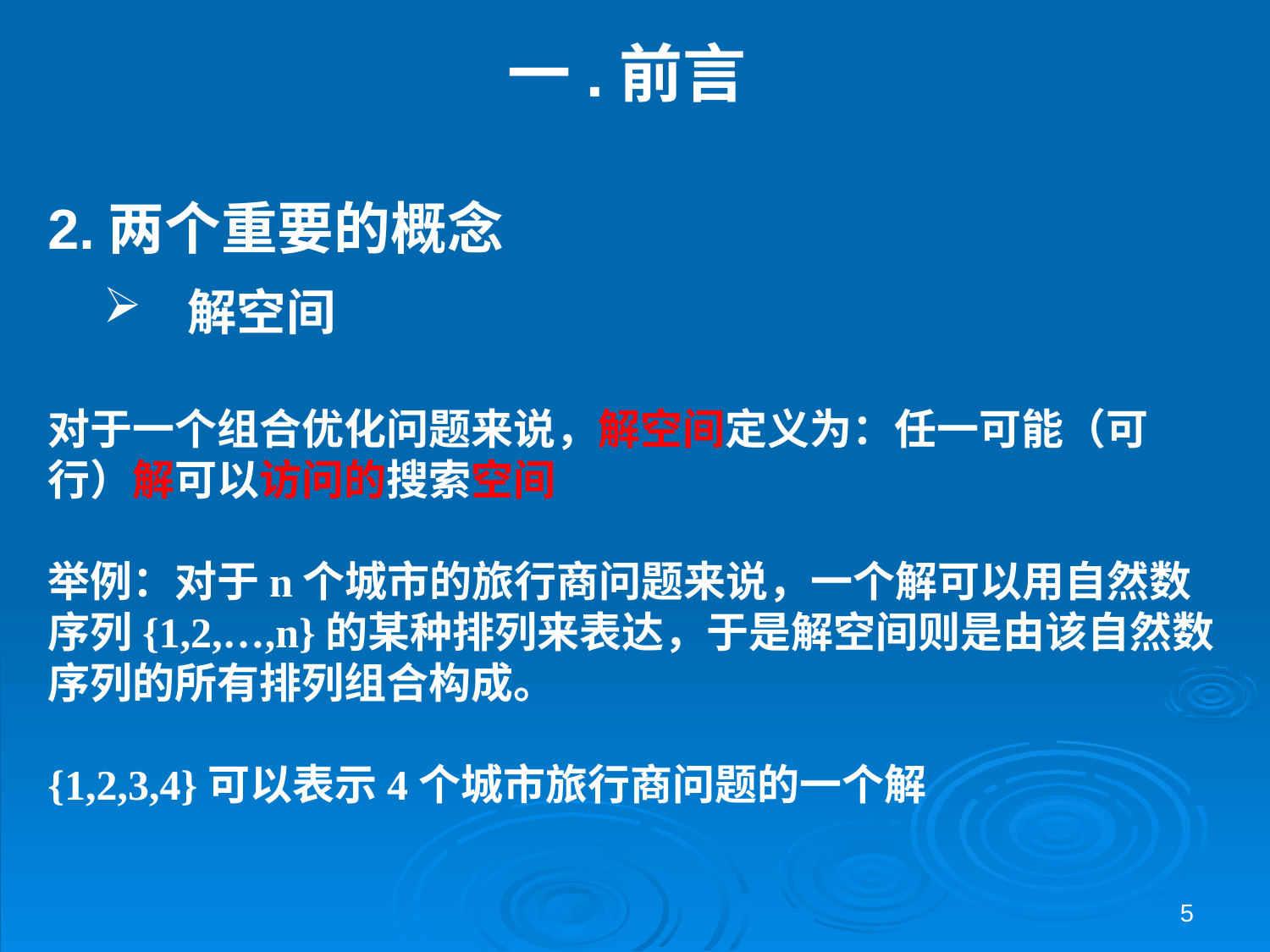

# 一.前言
2.两个重要的概念
解空间

对于一个组合优化问题来说，解空间定义为：任一可能（可行）解可以访问的搜索空间

举例：对于n个城市的旅行商问题来说，一个解可以用自然数序列{1,2,…,n}的某种排列来表达，于是解空间则是由该自然数序列的所有排列组合构成。

{1,2,3,4}可以表示4个城市旅行商问题的一个解

5